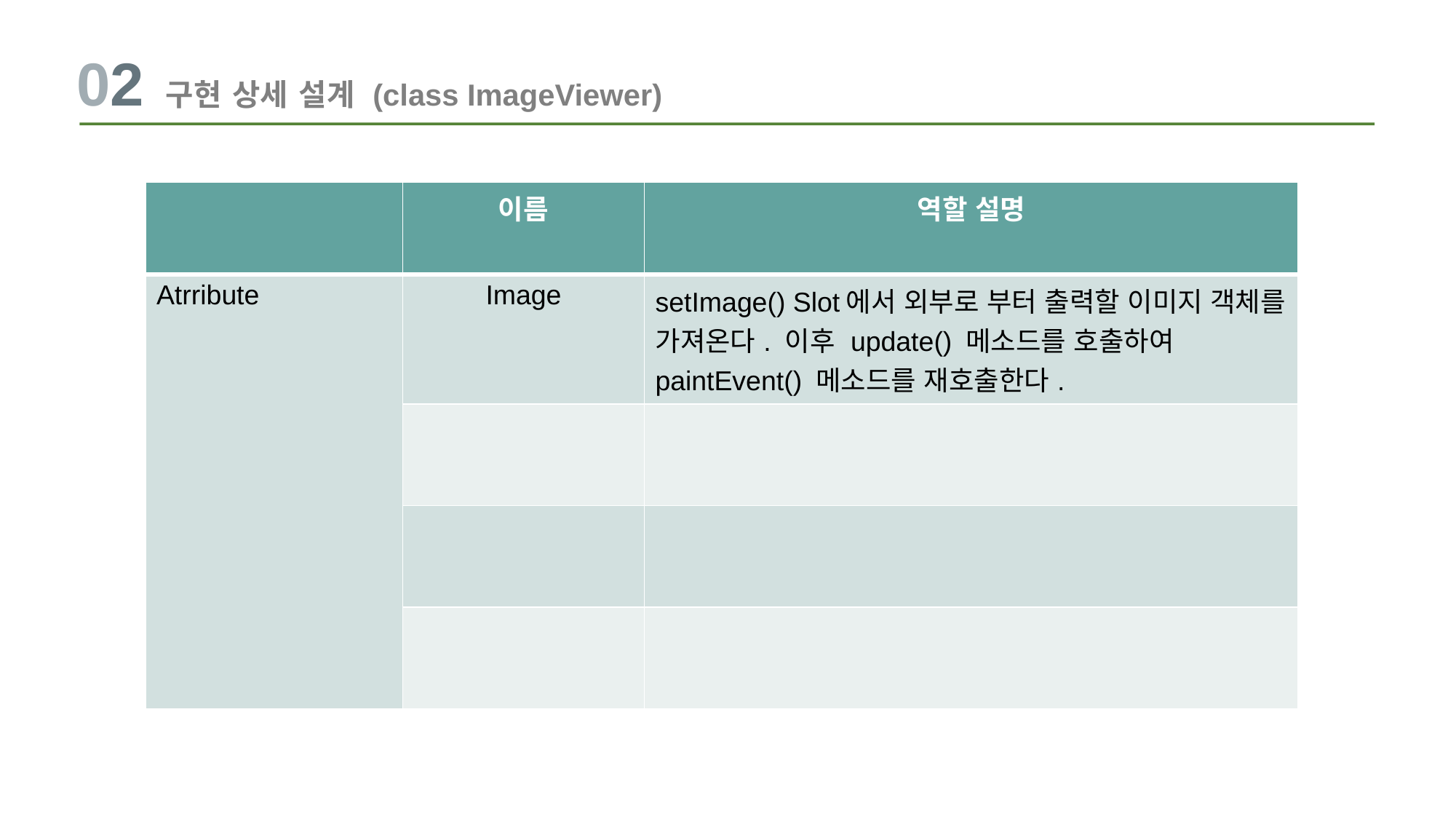

02  구현 상세 설계 (class ImageViewer)

|  | 이름 | 역할 설명 |
| --- | --- | --- |
| Atrribute | Image | setImage() Slot에서 외부로 부터 출력할 이미지 객체를 가져온다. 이후 update() 메소드를 호출하여 paintEvent() 메소드를 재호출한다. |
|  |  |  |
|  |  |  |
|  |  |  |